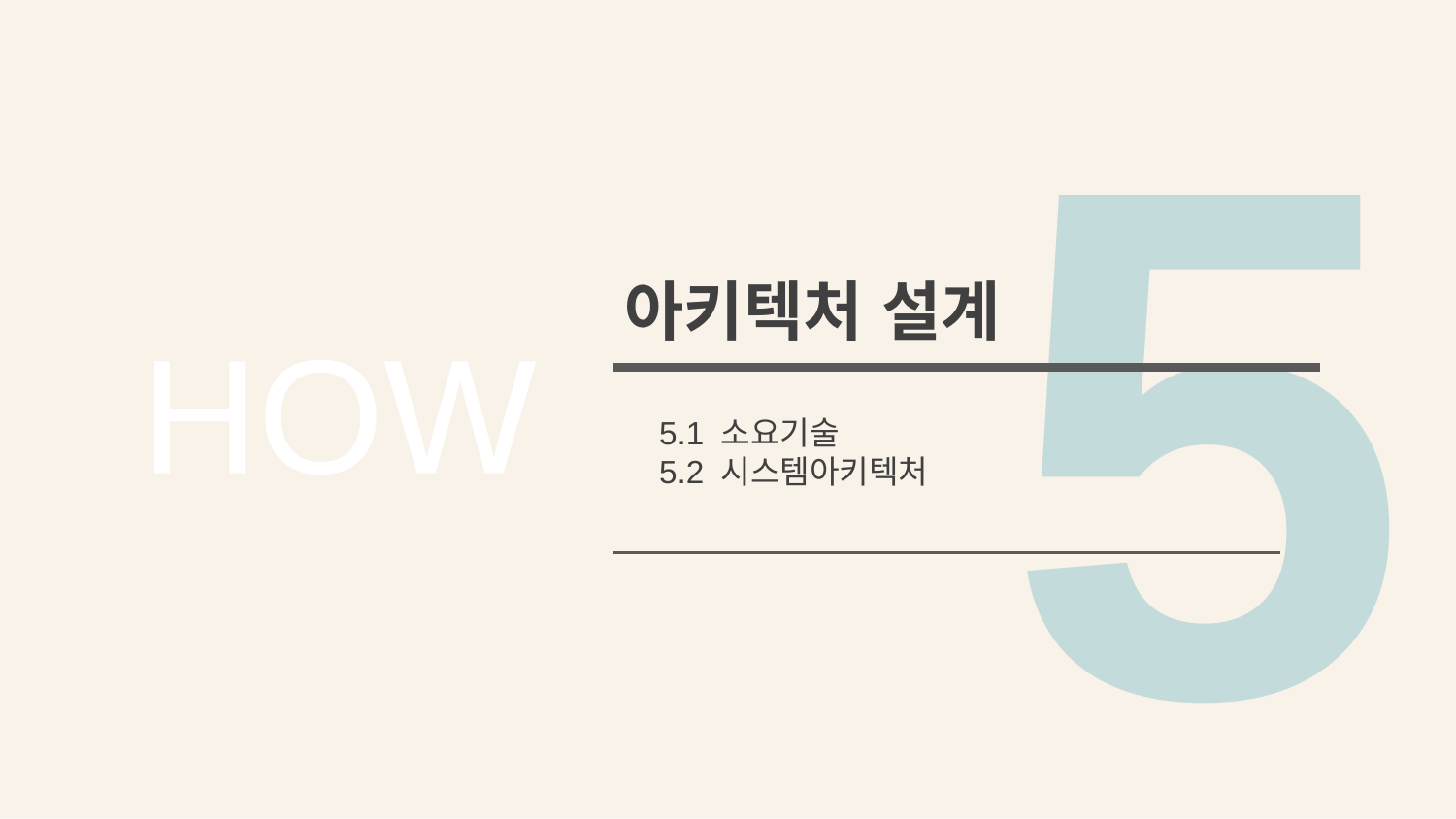

5
아키텍처 설계
HOW
5.1 소요기술
5.2 시스템아키텍처